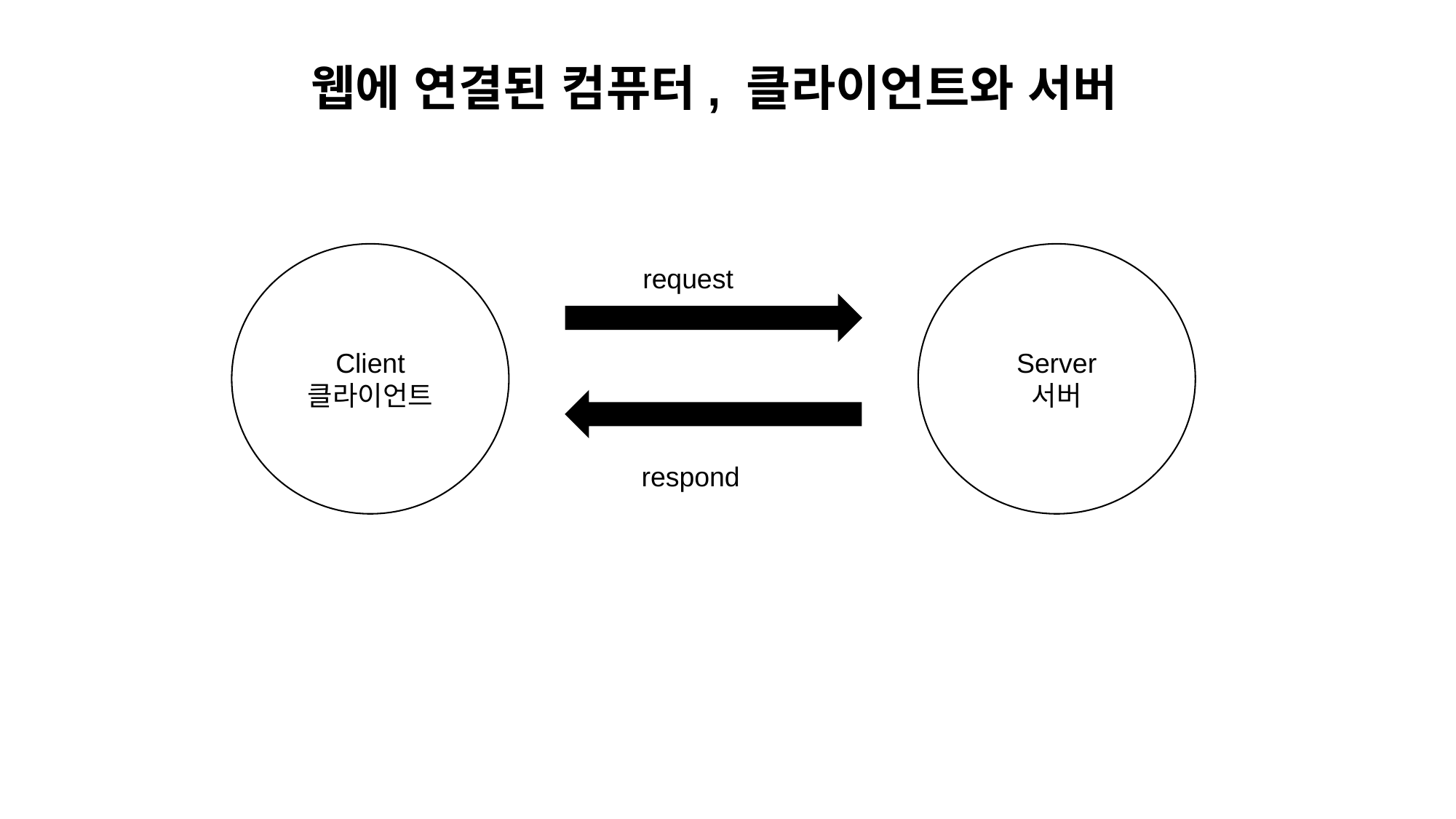

웹에 연결된 컴퓨터, 클라이언트와 서버
Client
클라이언트
Server
서버
request

respond